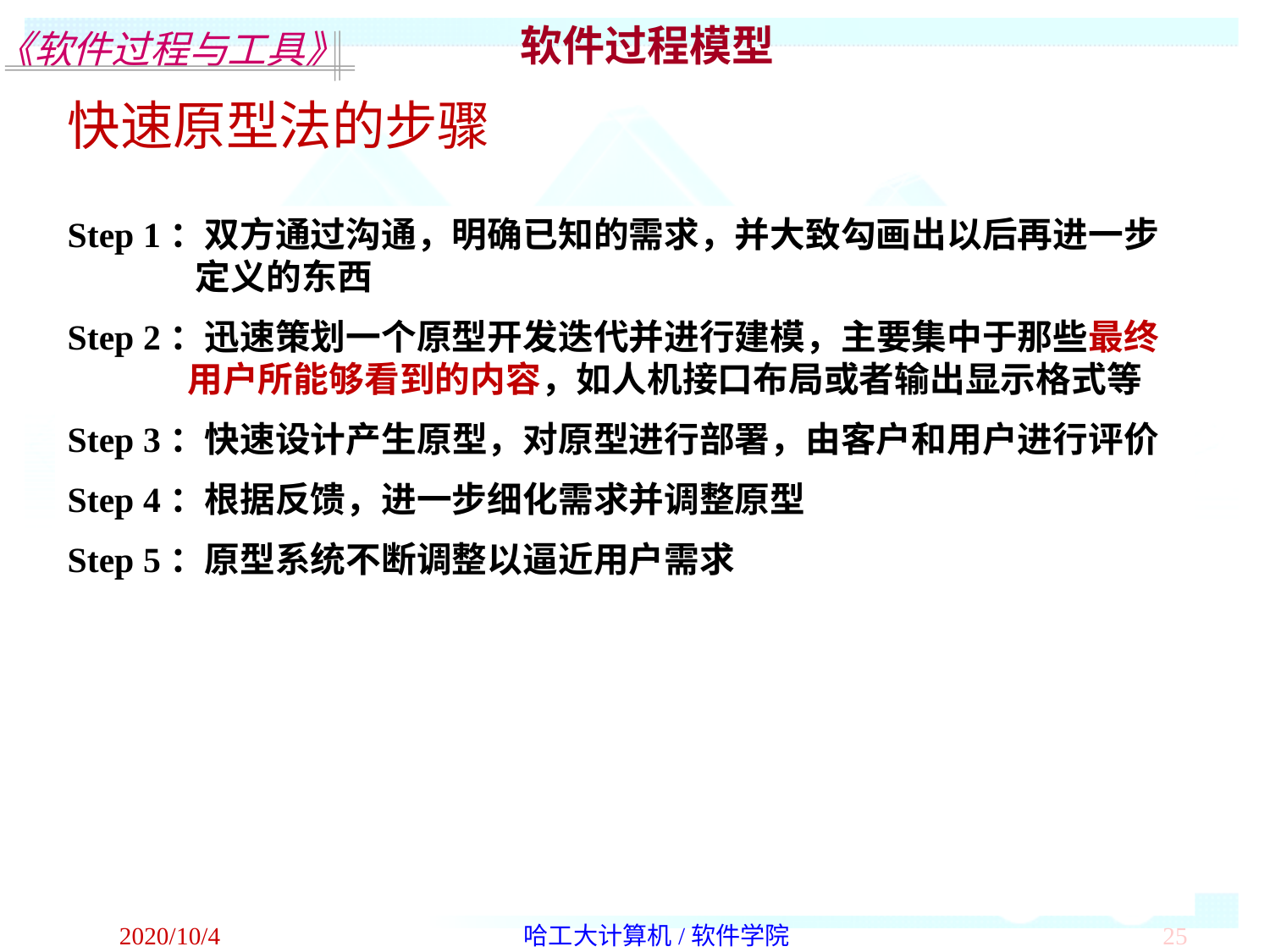

软件过程模型
快速原型法的步骤
Step 1：双方通过沟通，明确已知的需求，并大致勾画出以后再进一步
            定义的东西
Step 2：迅速策划一个原型开发迭代并进行建模，主要集中于那些最终
           用户所能够看到的内容，如人机接口布局或者输出显示格式等
Step 3：快速设计产生原型，对原型进行部署，由客户和用户进行评价
Step 4：根据反馈，进一步细化需求并调整原型
Step 5：原型系统不断调整以逼近用户需求